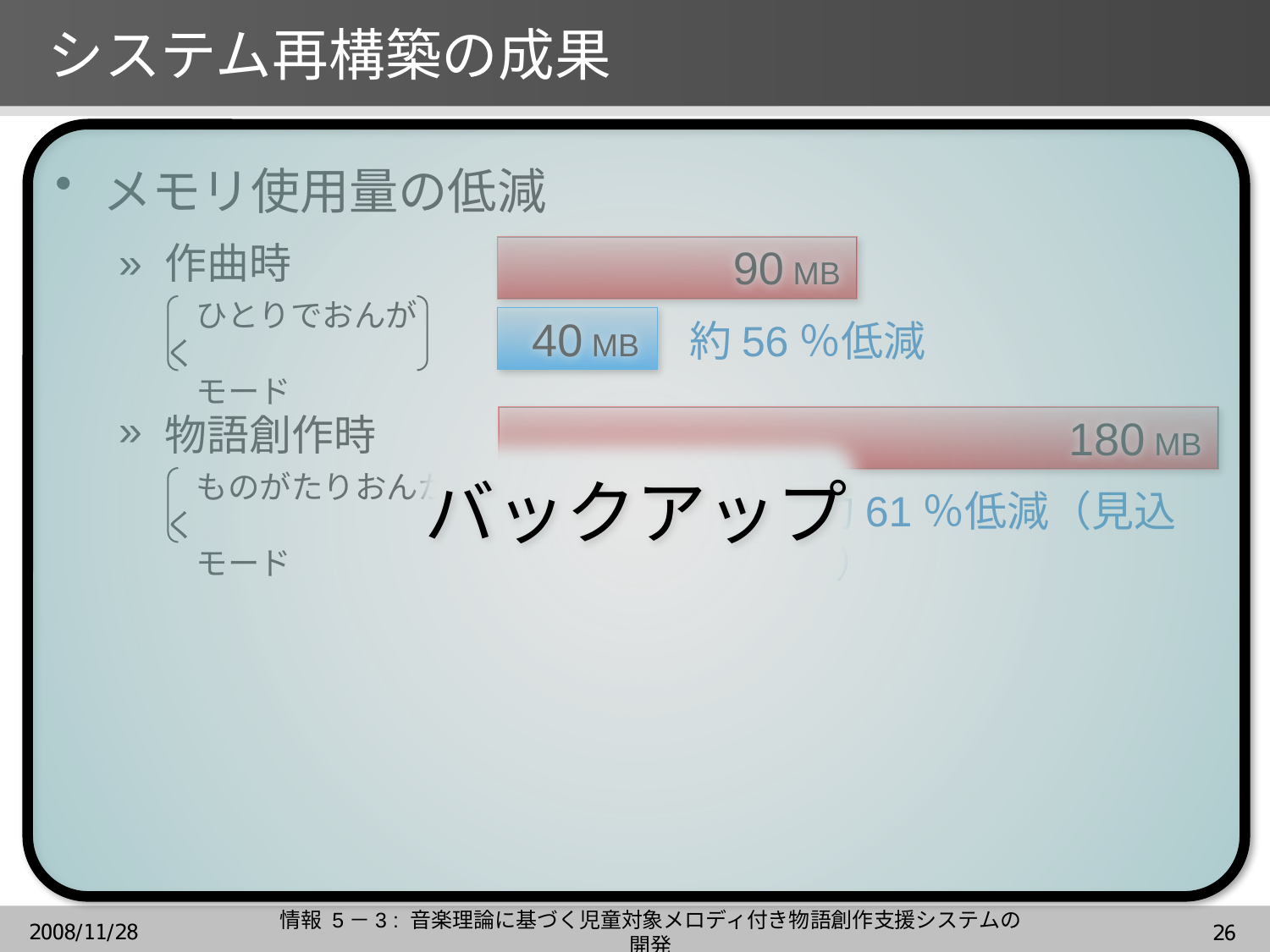

# システム再構築の成果
バックアップ

メモリ使用量の低減

作曲時

　ひとりでおんがく
　モード
90 MB

40 MB

 約56％低減
物語創作時

　ものがたりおんがく
　モード
180 MB

70 MB

 約61％低減（見込み）
情報 5－3 : 音楽理論に基づく児童対象メロディ付き物語創作支援システムの開発
2008/11/28
26